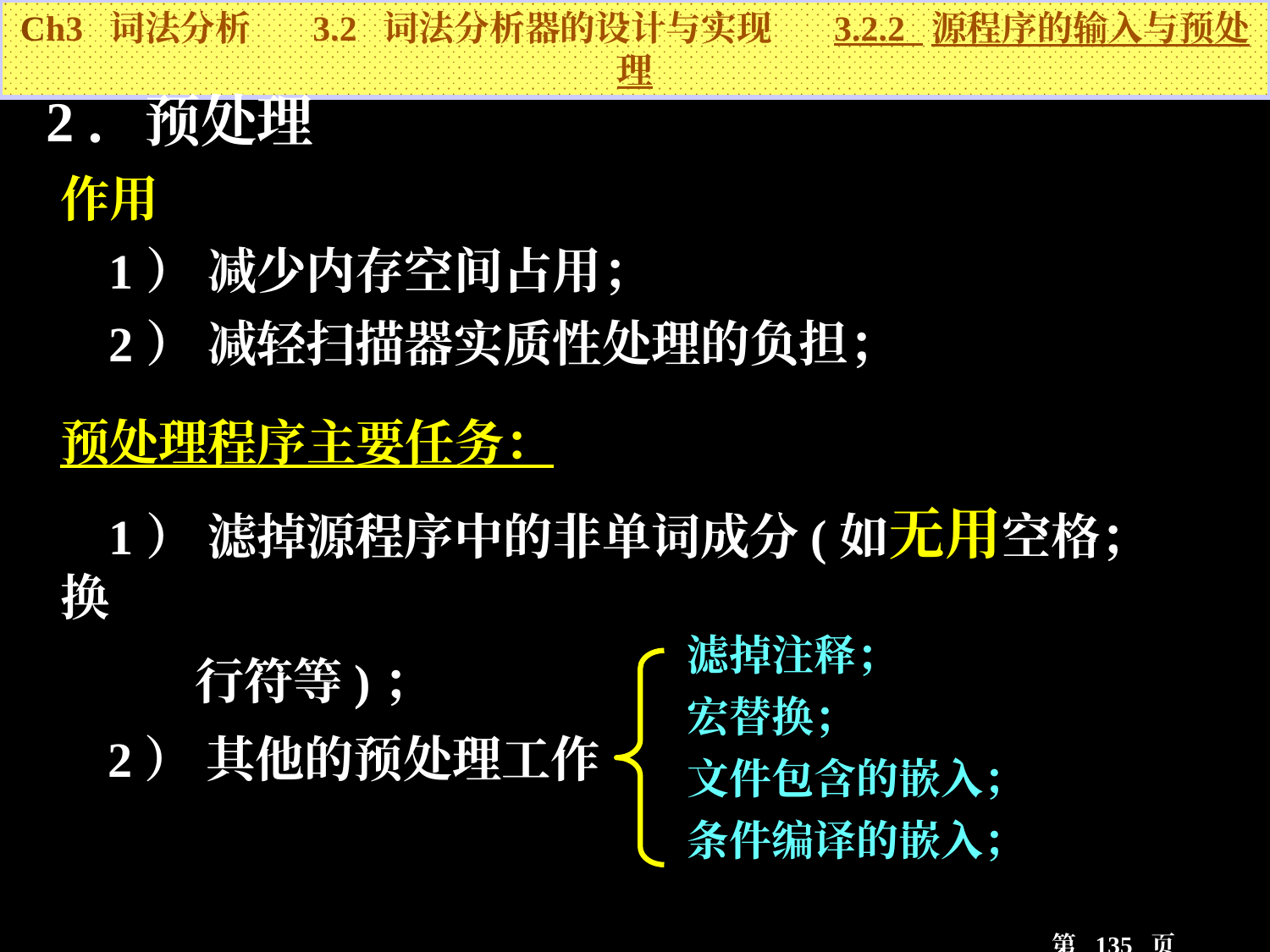

Ch3  词法分析      3.2  词法分析器的设计与实现      3.2.2  源程序的输入与预处理
 2．预处理
作用
    1） 减少内存空间占用；
    2） 减轻扫描器实质性处理的负担；
预处理程序主要任务：
    1） 滤掉源程序中的非单词成分(如无用空格；换
          行符等)；
滤掉注释；
宏替换；
文件包含的嵌入；
条件编译的嵌入；

2） 其他的预处理工作